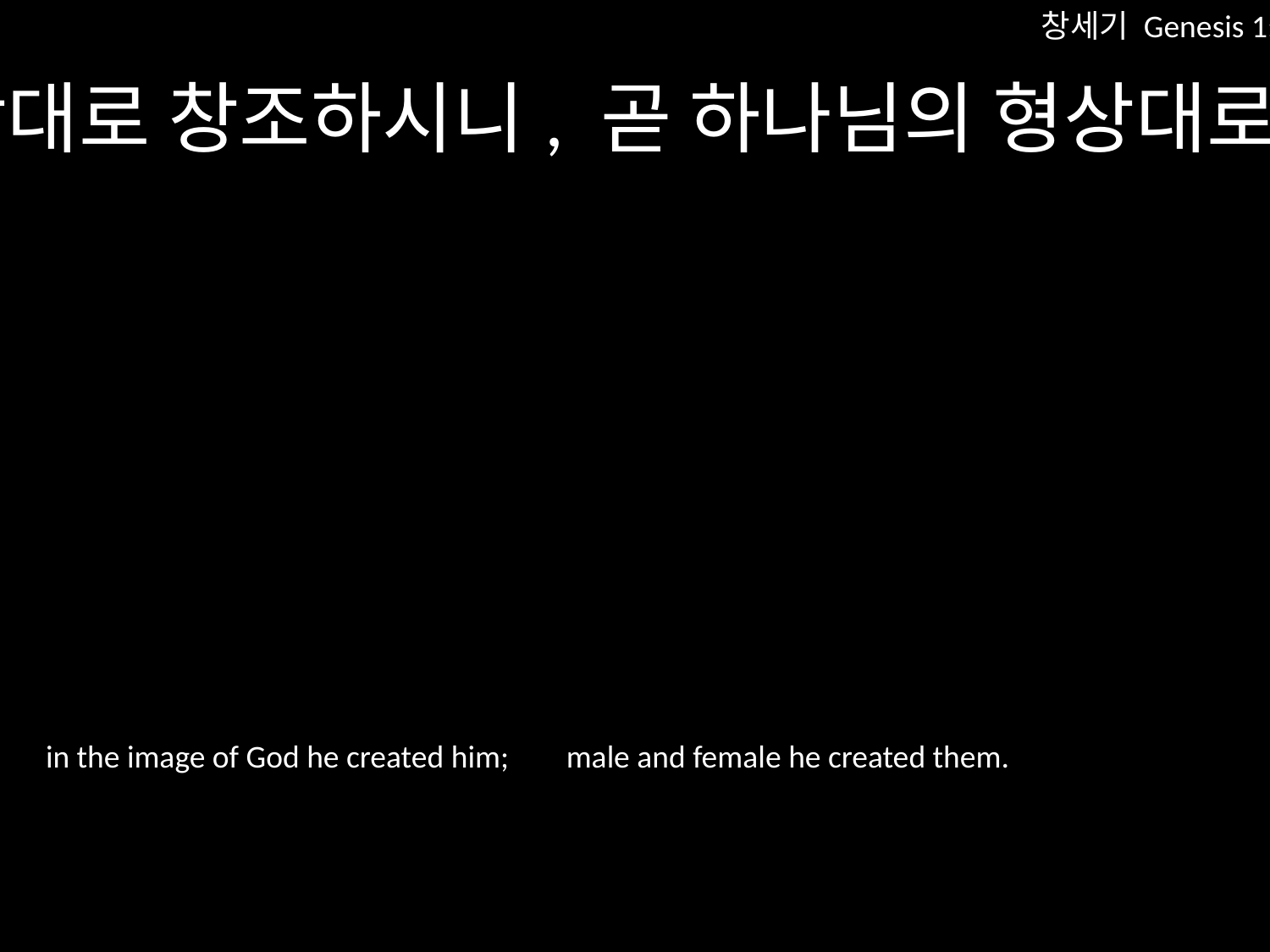

창세기 Genesis 1:27
하나님께서 사람을 그분의 형상대로 창조하시니, 곧 하나님의 형상대로 사람을 창조하시되 하나님께서 그들을 남자와 여자로 창조하셨습니다.
So God created man in his own image,        in the image of God he created him;        male and female he created them.